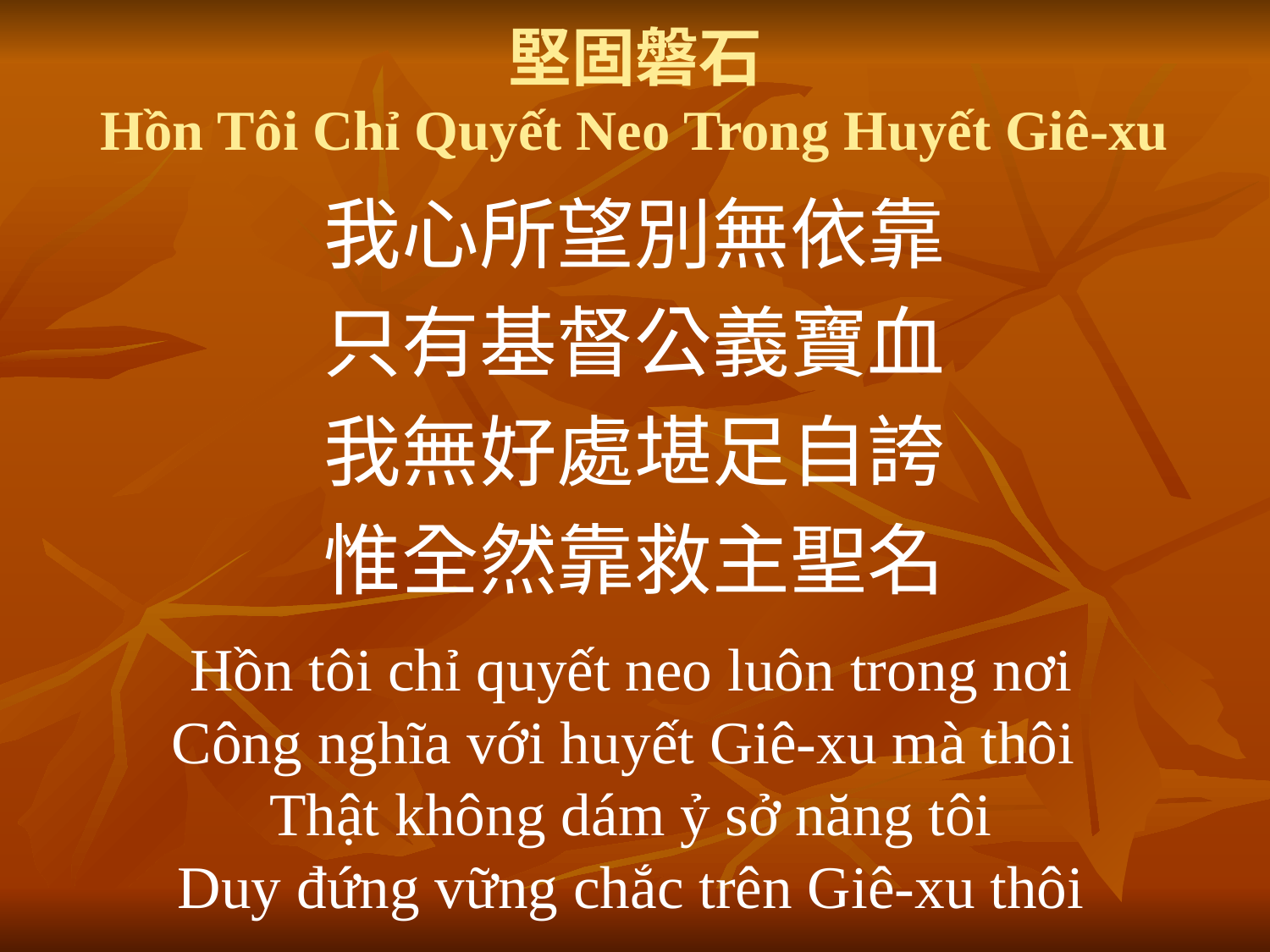

# 堅固磐石 Hồn Tôi Chỉ Quyết Neo Trong Huyết Giê-xu
我心所望別無依靠
只有基督公義寶血
我無好處堪足自誇
惟全然靠救主聖名
 Hồn tôi chỉ quyết neo luôn trong nơi
Công nghĩa với huyết Giê-xu mà thôi
Thật không dám ỷ sở năng tôi
Duy đứng vững chắc trên Giê-xu thôi